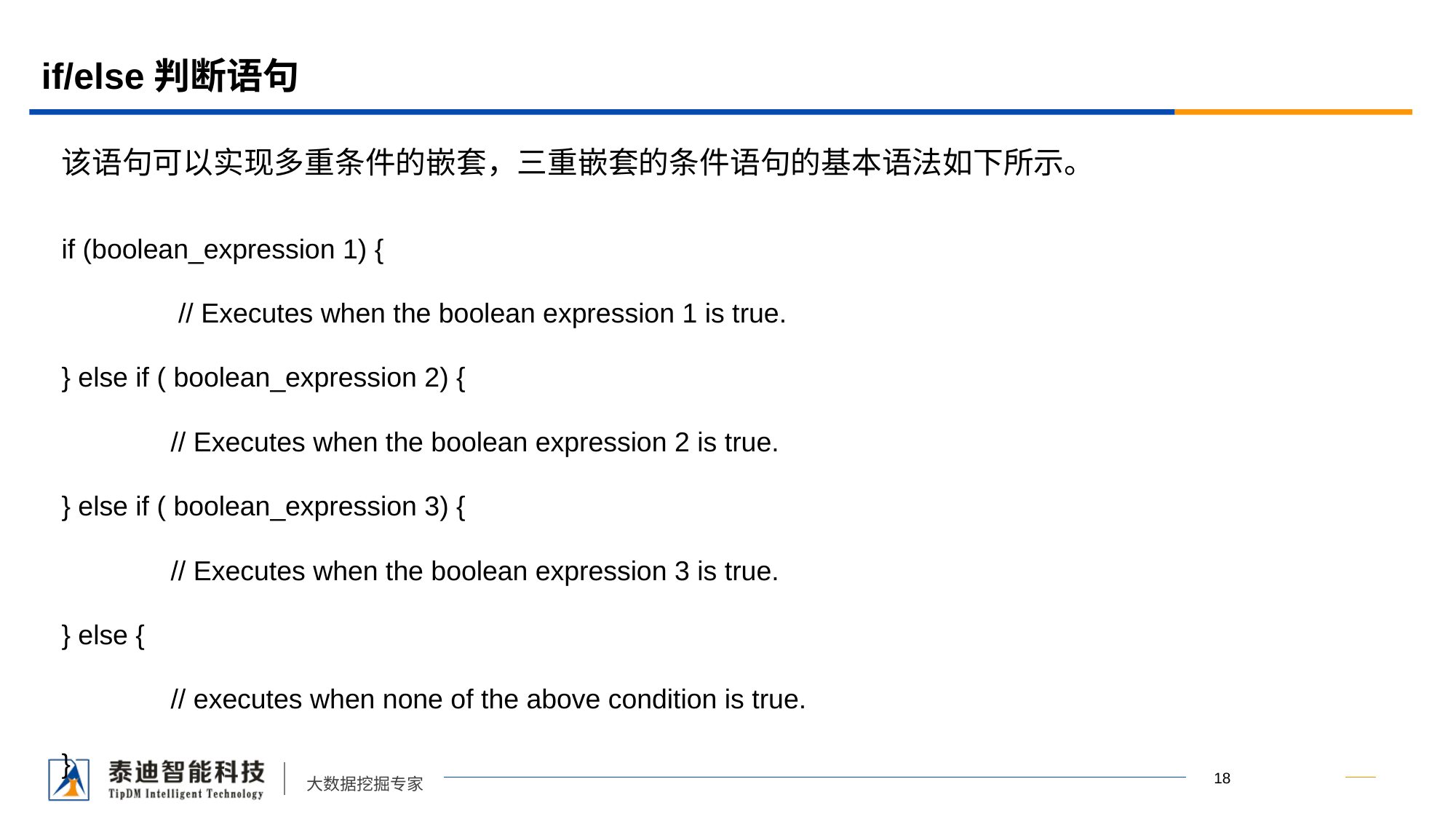

# if/else判断语句
该语句可以实现多重条件的嵌套，三重嵌套的条件语句的基本语法如下所示。
if (boolean_expression 1) {
	 // Executes when the boolean expression 1 is true.
} else if ( boolean_expression 2) {
	// Executes when the boolean expression 2 is true.
} else if ( boolean_expression 3) {
	// Executes when the boolean expression 3 is true.
} else {
	// executes when none of the above condition is true.
}